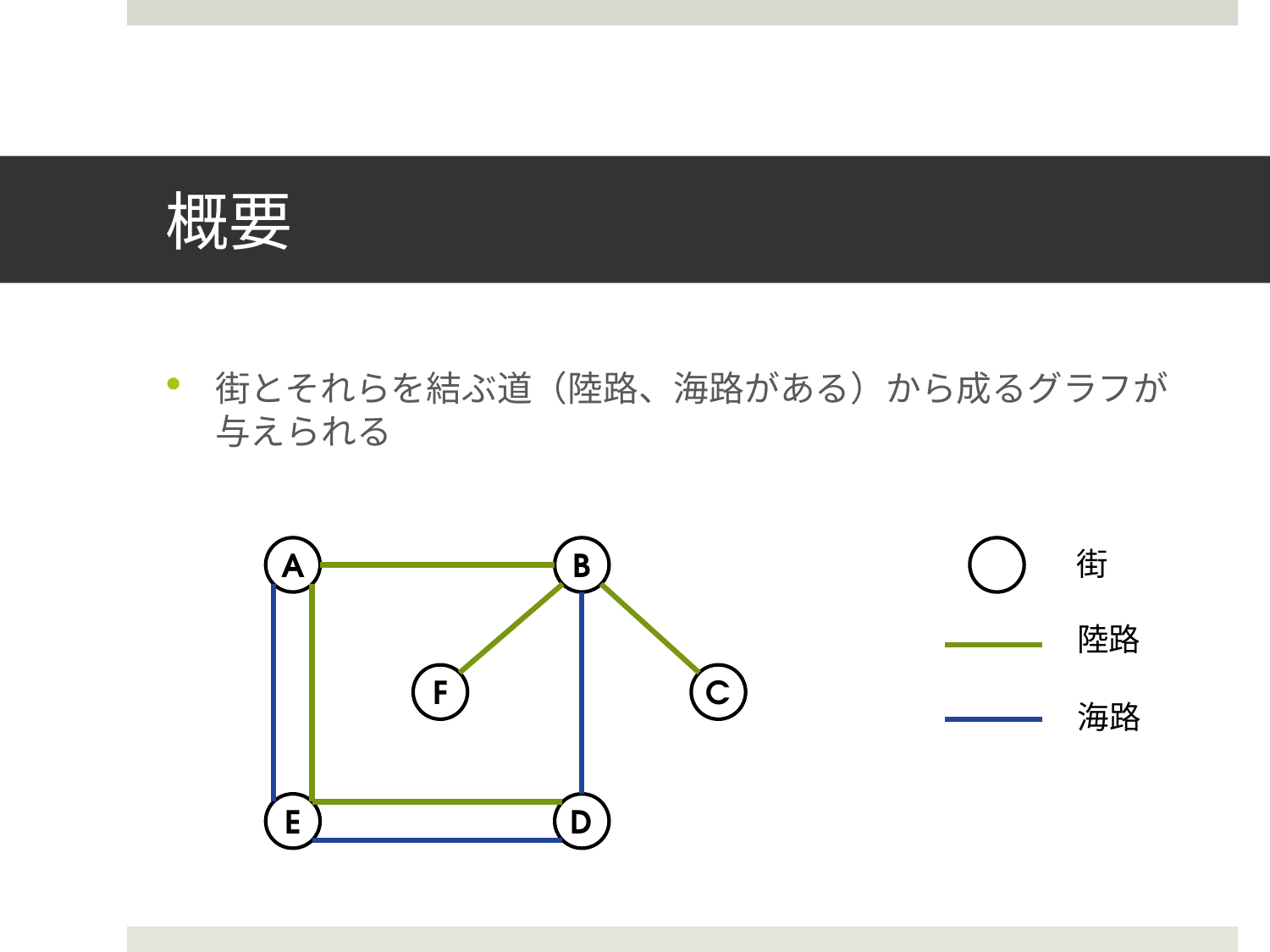

# 概要
街とそれらを結ぶ道（陸路、海路がある）から成るグラフが与えられる
A
B
F
C
E
D

街
陸路
海路